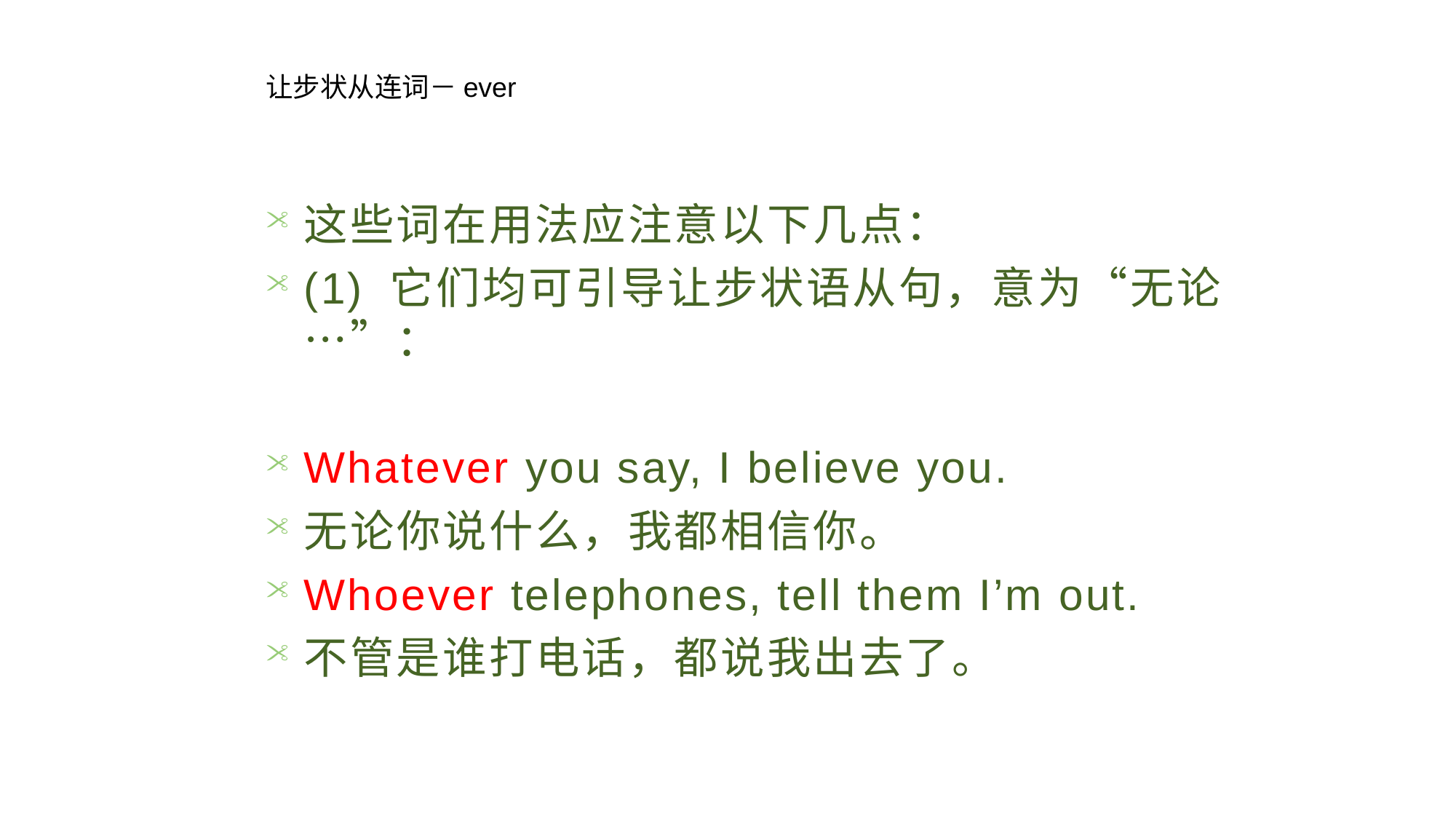

让步状从连词－ever
这些词在用法应注意以下几点：
(1) 它们均可引导让步状语从句，意为“无论…”：

Whatever you say, I believe you.
无论你说什么，我都相信你。
Whoever telephones, tell them I’m out.
不管是谁打电话，都说我出去了。